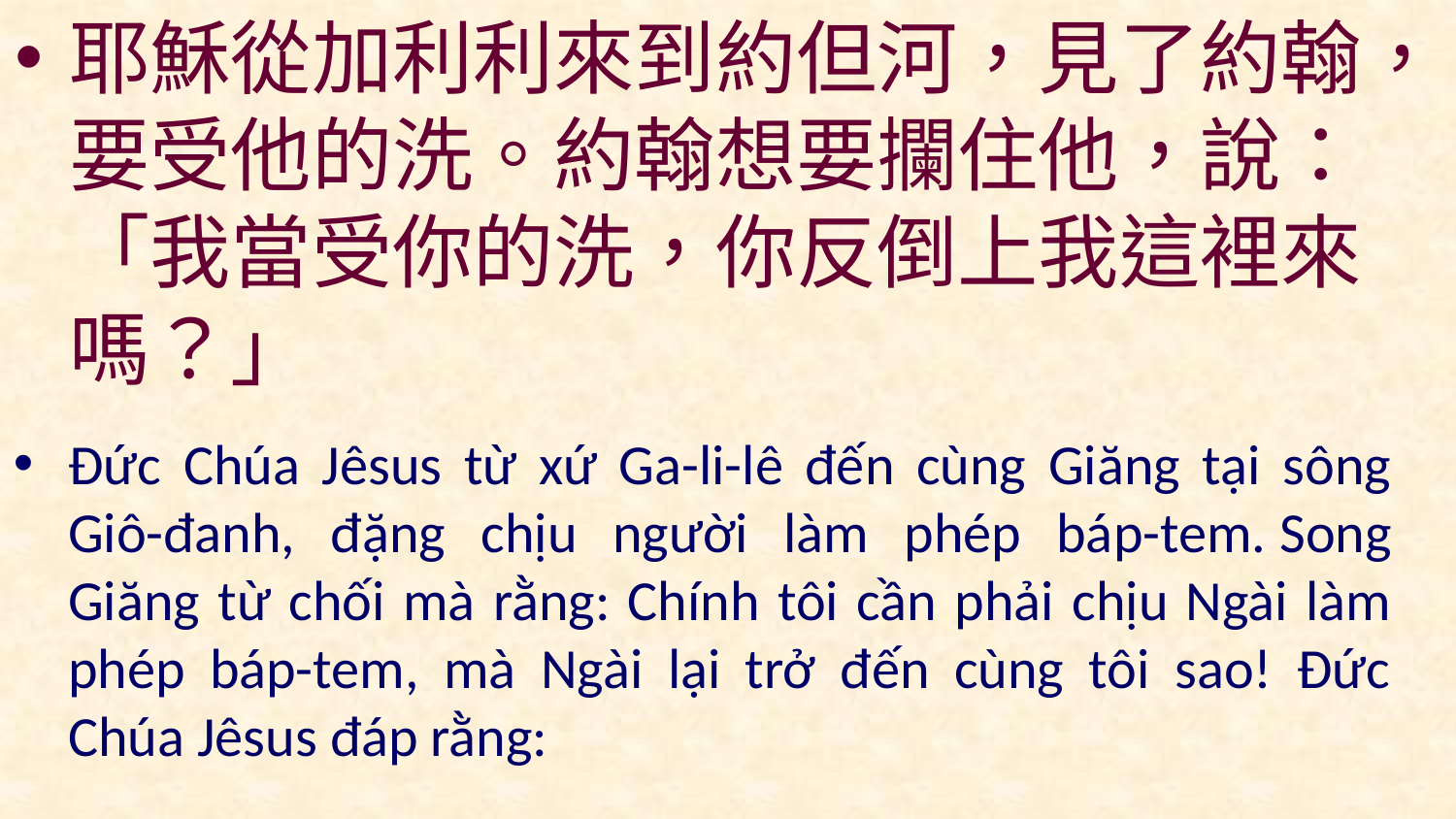

耶穌從加利利來到約但河，見了約翰，要受他的洗。約翰想要攔住他，說：「我當受你的洗，你反倒上我這裡來嗎？」
Ðức Chúa Jêsus từ xứ Ga-li-lê đến cùng Giăng tại sông Giô-đanh, đặng chịu người làm phép báp-tem. Song Giăng từ chối mà rằng: Chính tôi cần phải chịu Ngài làm phép báp-tem, mà Ngài lại trở đến cùng tôi sao! Ðức Chúa Jêsus đáp rằng: